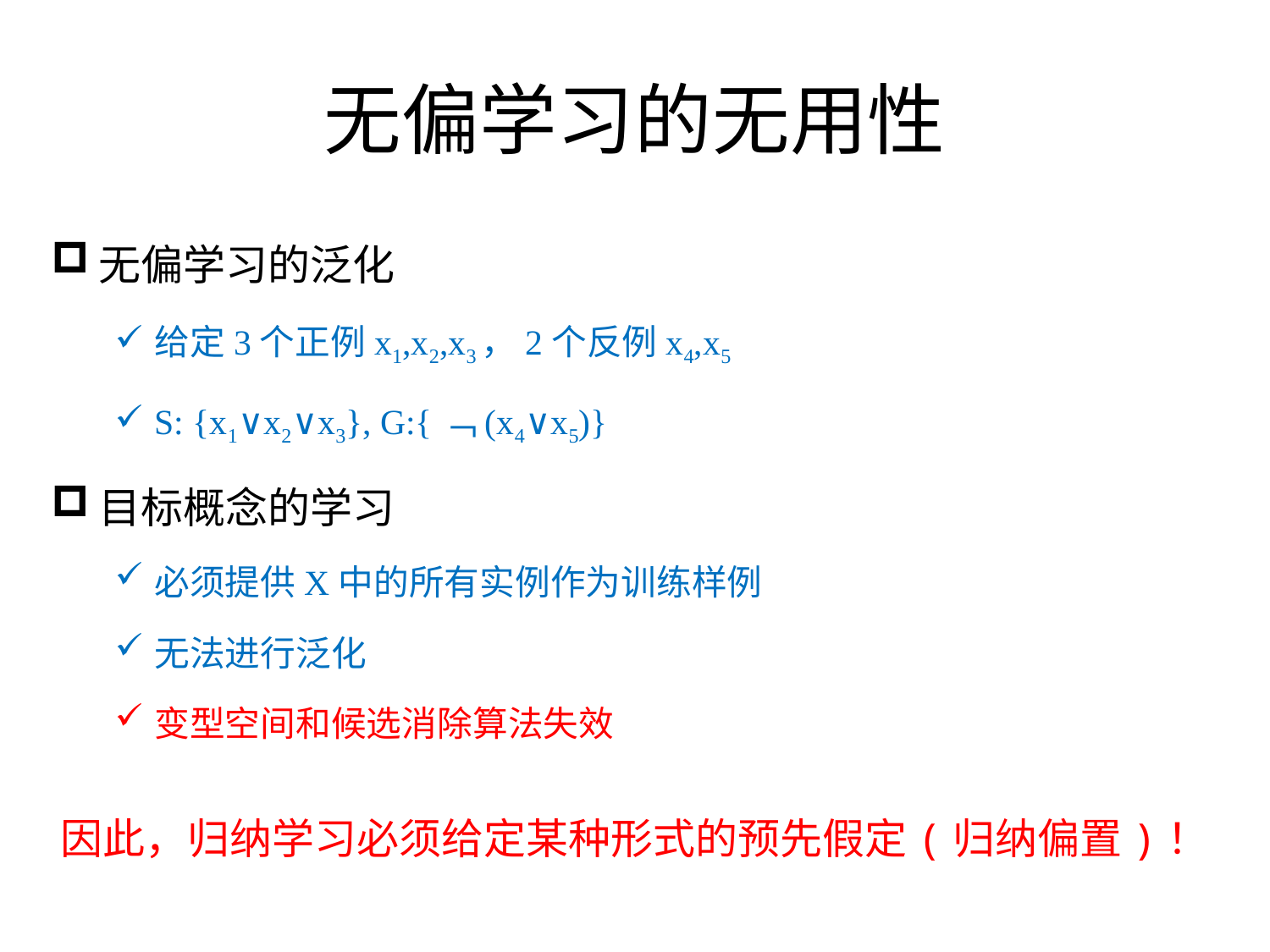

# 无偏学习的无用性
无偏学习的泛化
给定3个正例x1,x2,x3，2个反例x4,x5
S: {x1∨x2∨x3}, G:{﹁(x4∨x5)}
目标概念的学习
必须提供X中的所有实例作为训练样例
无法进行泛化
变型空间和候选消除算法失效
因此，归纳学习必须给定某种形式的预先假定(归纳偏置)！